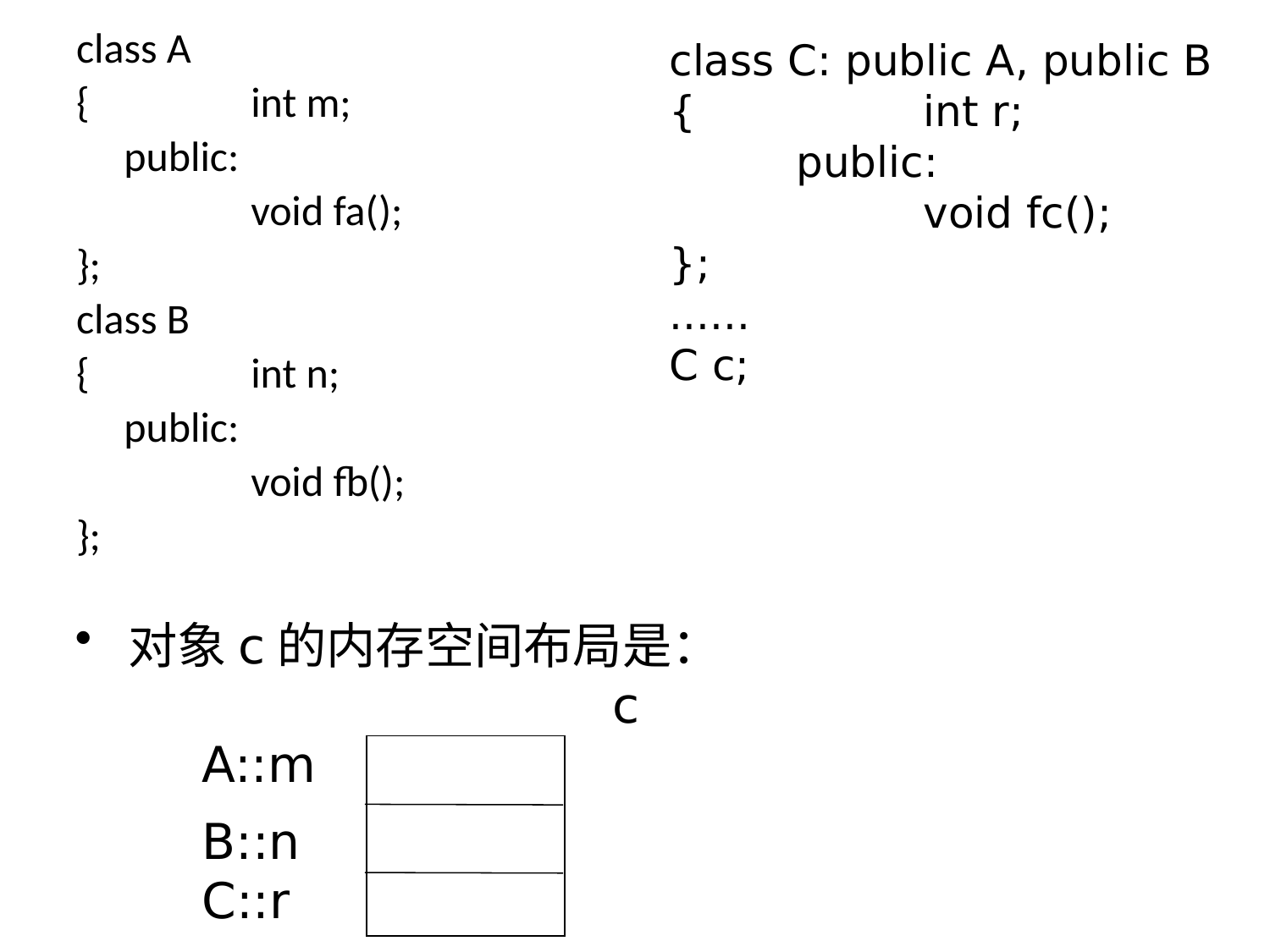

class A
{		int m;
	public:
		void fa();
};
class B
{		int n;
	public:
		void fb();
};
class C: public A, public B
{		int r;
	public:
		void fc();
};
......
C c;
 对象c的内存空间布局是：			   		c
	A::m
	B::n
	C::r